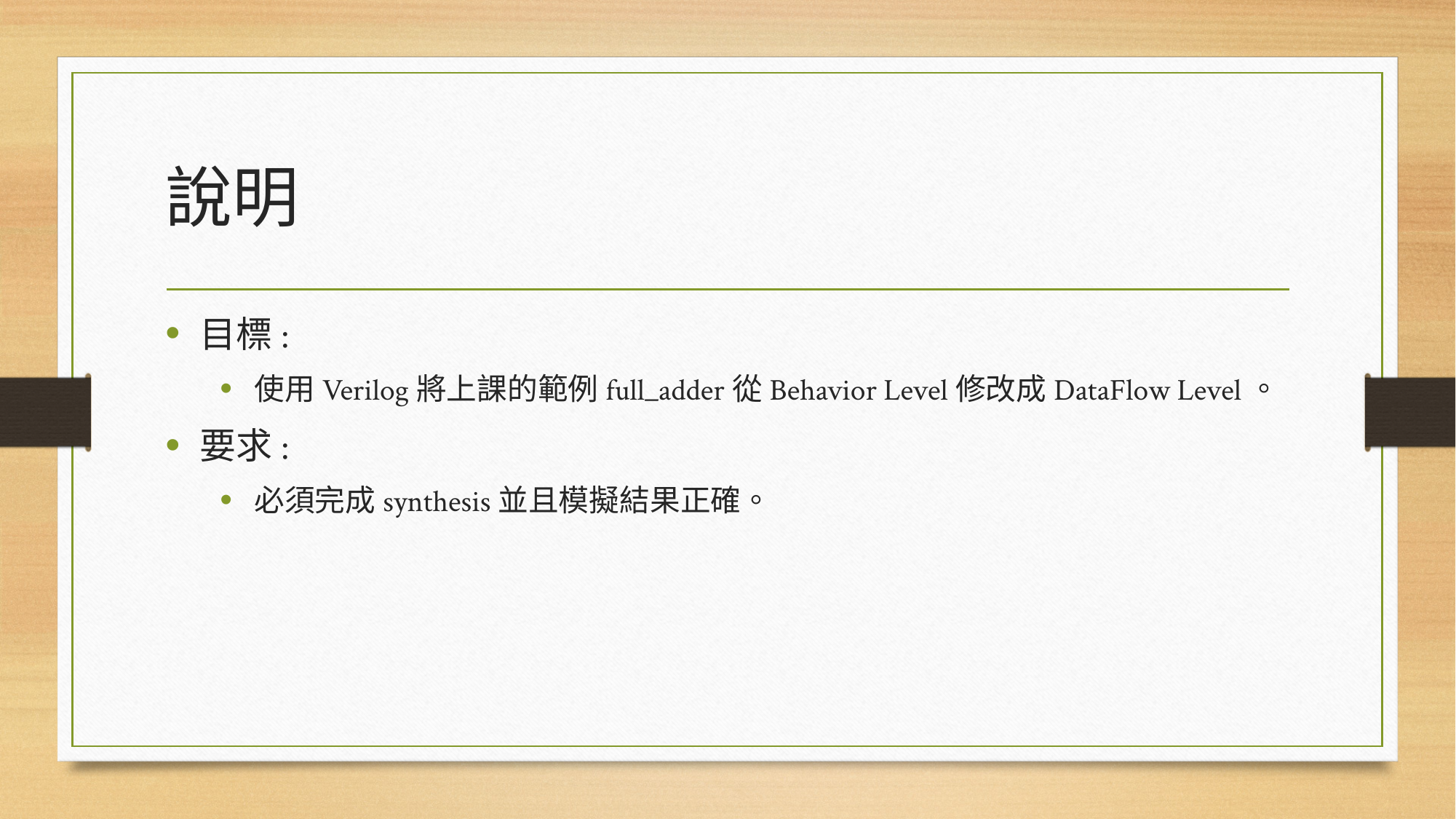

# 說明
目標:
使用Verilog將上課的範例full_adder從Behavior Level修改成DataFlow Level。
要求:
必須完成synthesis並且模擬結果正確。